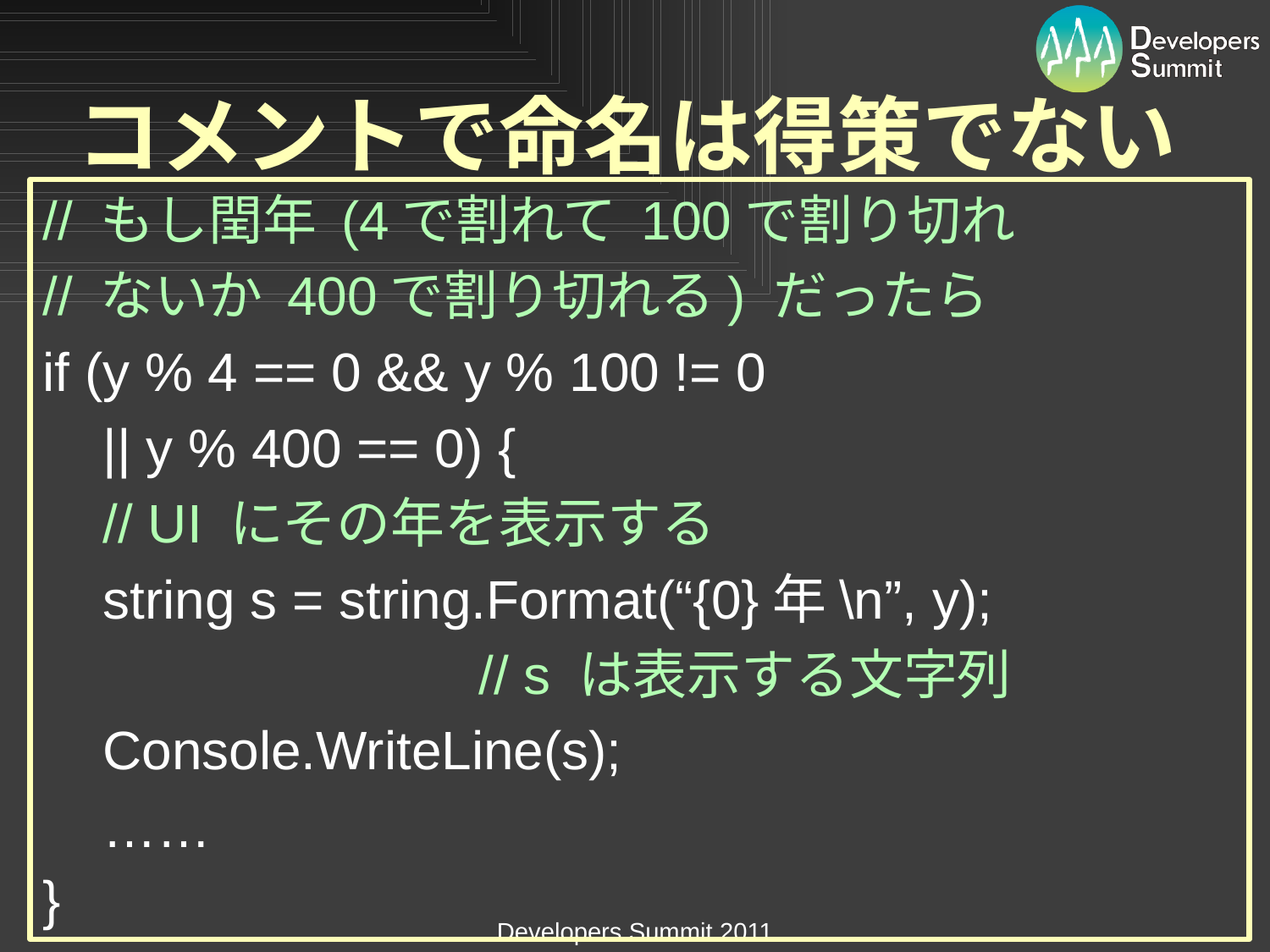

# コメントで命名は得策でない
// もし閏年 (4で割れて 100で割り切れ
// ないか 400で割り切れる) だったら
if (y % 4 == 0 && y % 100 != 0
    || y % 400 == 0) {
    // UI にその年を表示する
    string s = string.Format(“{0}年\n”, y);
                             // s は表示する文字列
    Console.WriteLine(s);
    ……
}